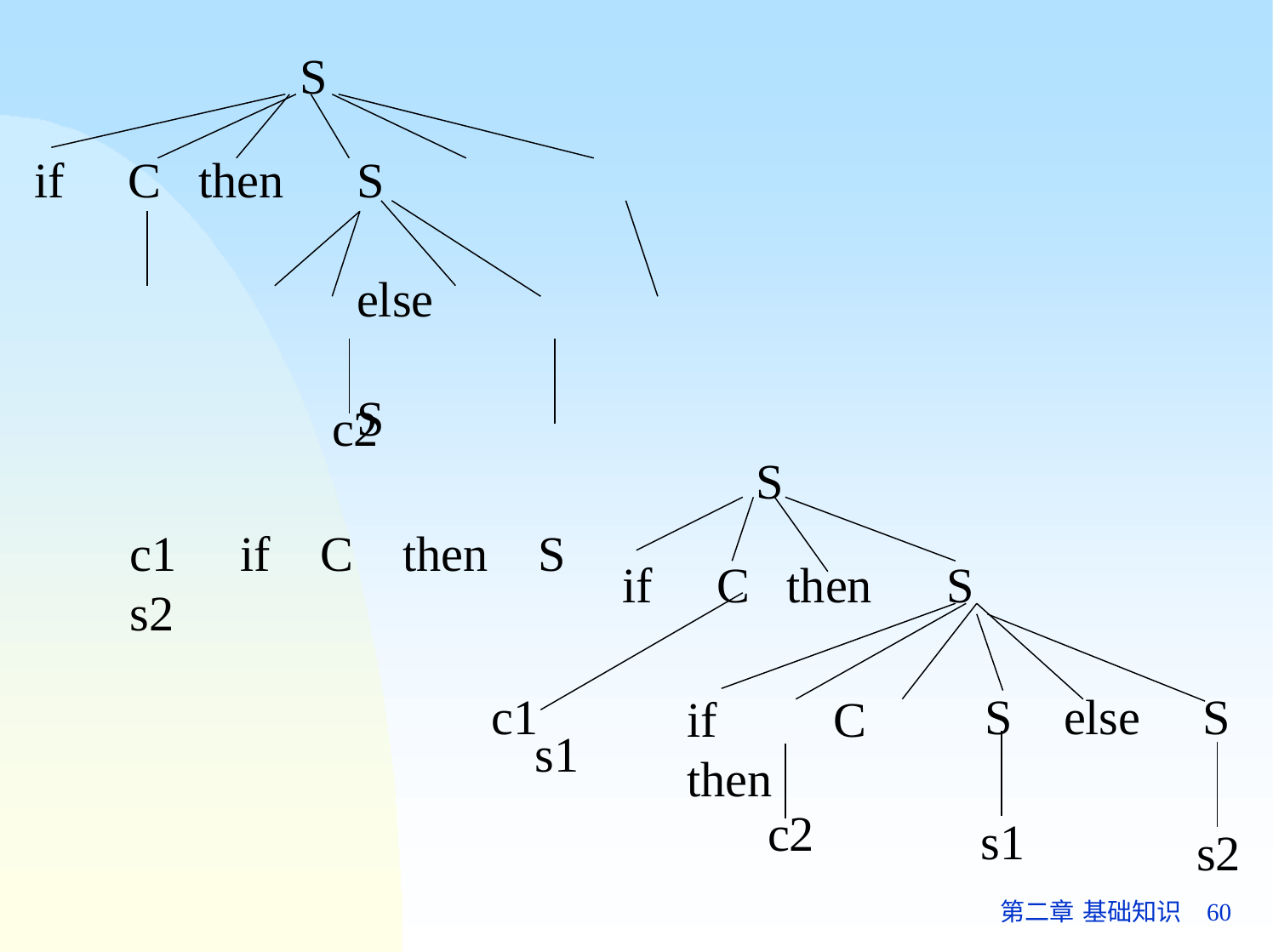

S

if	C	then
S	else	S

c1	if	C	then	S	s2

s1

c2
S

if	C	then	S

if	C	then

c1
S	else	S

c2
s1
s2
第二章 基础知识	60